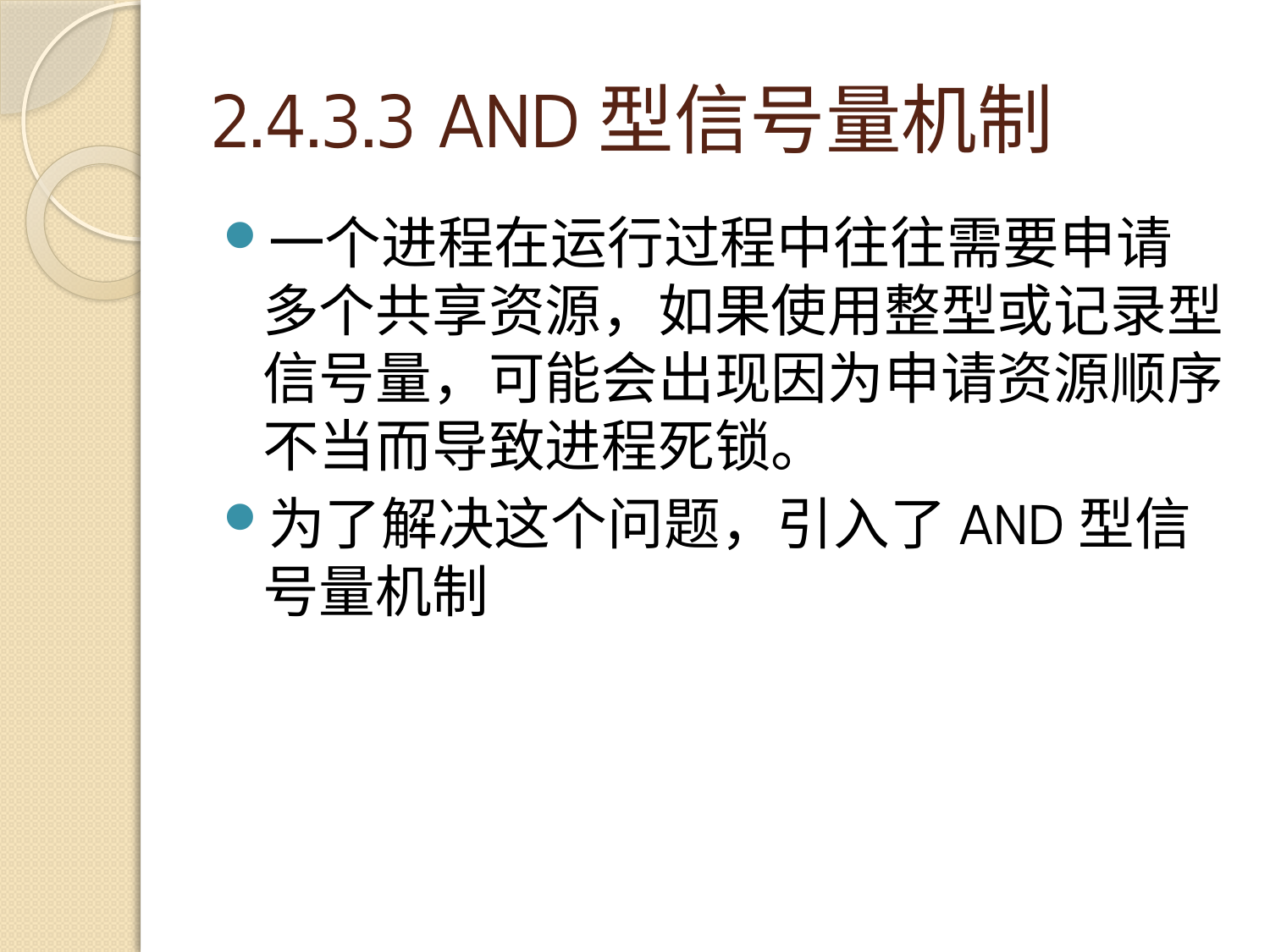

# 2.4.3.3 AND型信号量机制
一个进程在运行过程中往往需要申请多个共享资源，如果使用整型或记录型信号量，可能会出现因为申请资源顺序不当而导致进程死锁。
为了解决这个问题，引入了AND型信号量机制